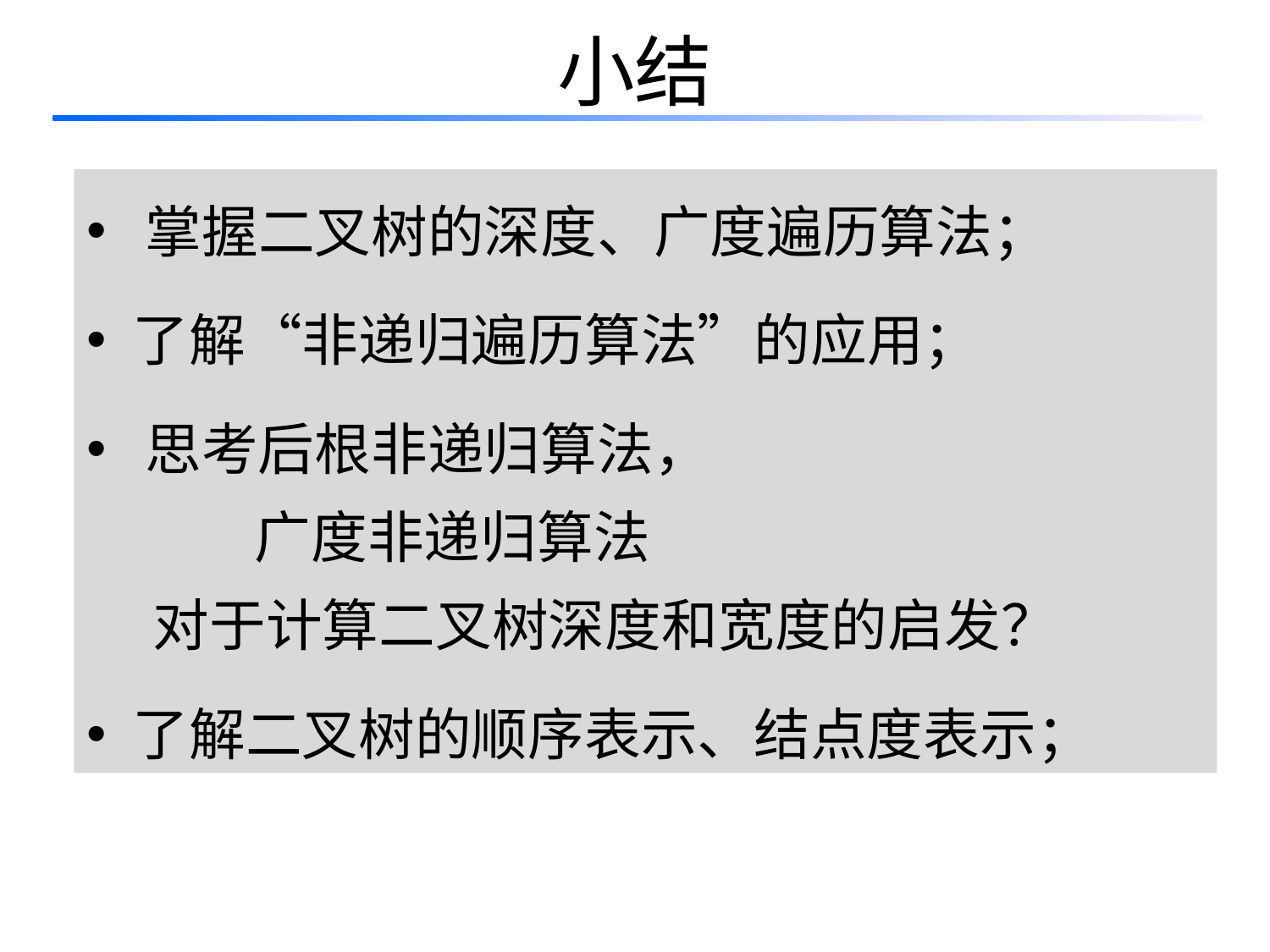

小结

  掌握二叉树的深度、广度遍历算法；
 了解“非递归遍历算法”的应用；
  思考后根非递归算法，
           广度非递归算法
   对于计算二叉树深度和宽度的启发？
 了解二叉树的顺序表示、结点度表示；